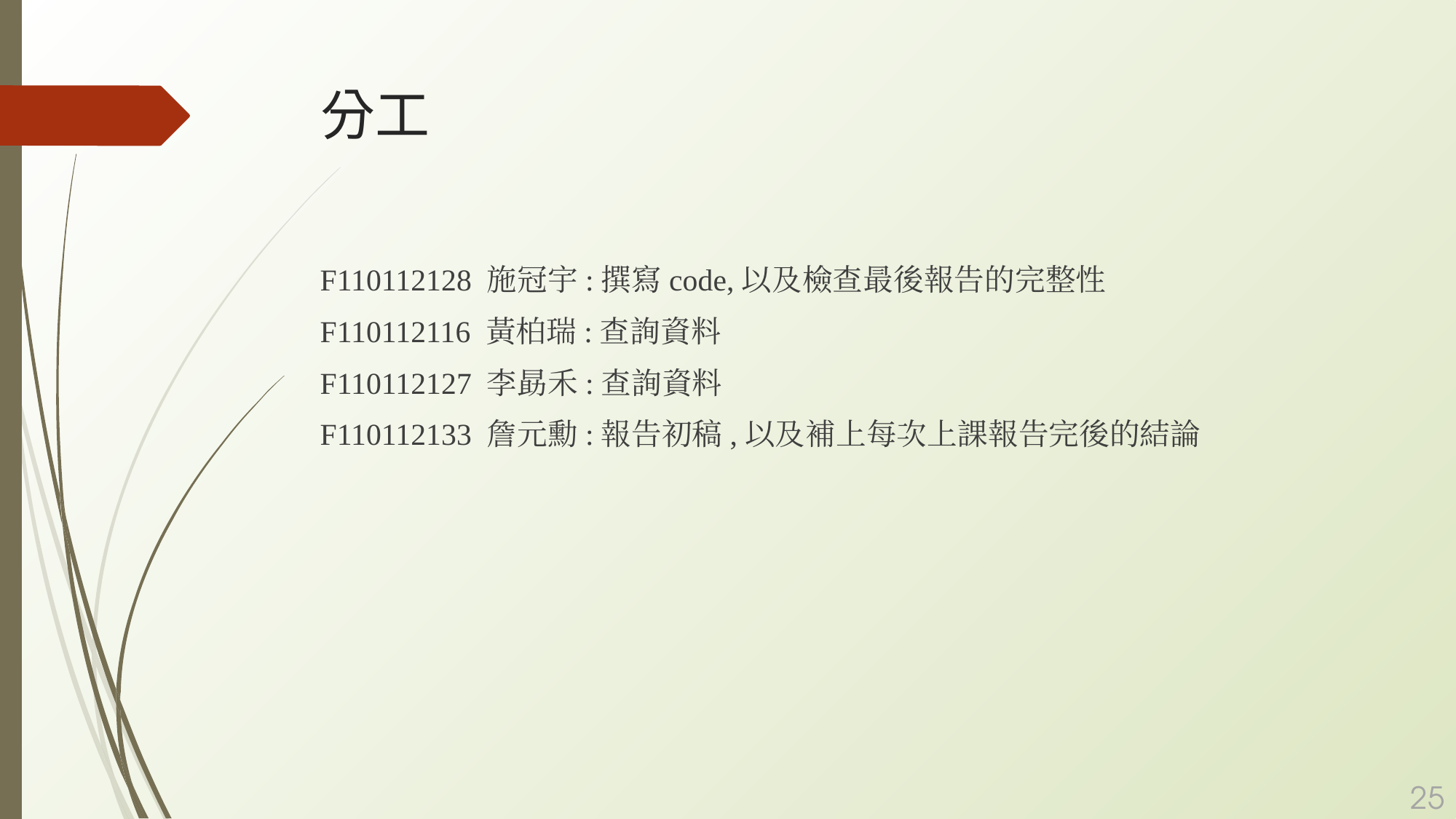

# 分工
F110112128 施冠宇:撰寫code,以及檢查最後報告的完整性
F110112116 黃柏瑞:查詢資料
F110112127 李勗禾:查詢資料
F110112133 詹元勳:報告初稿,以及補上每次上課報告完後的結論

25